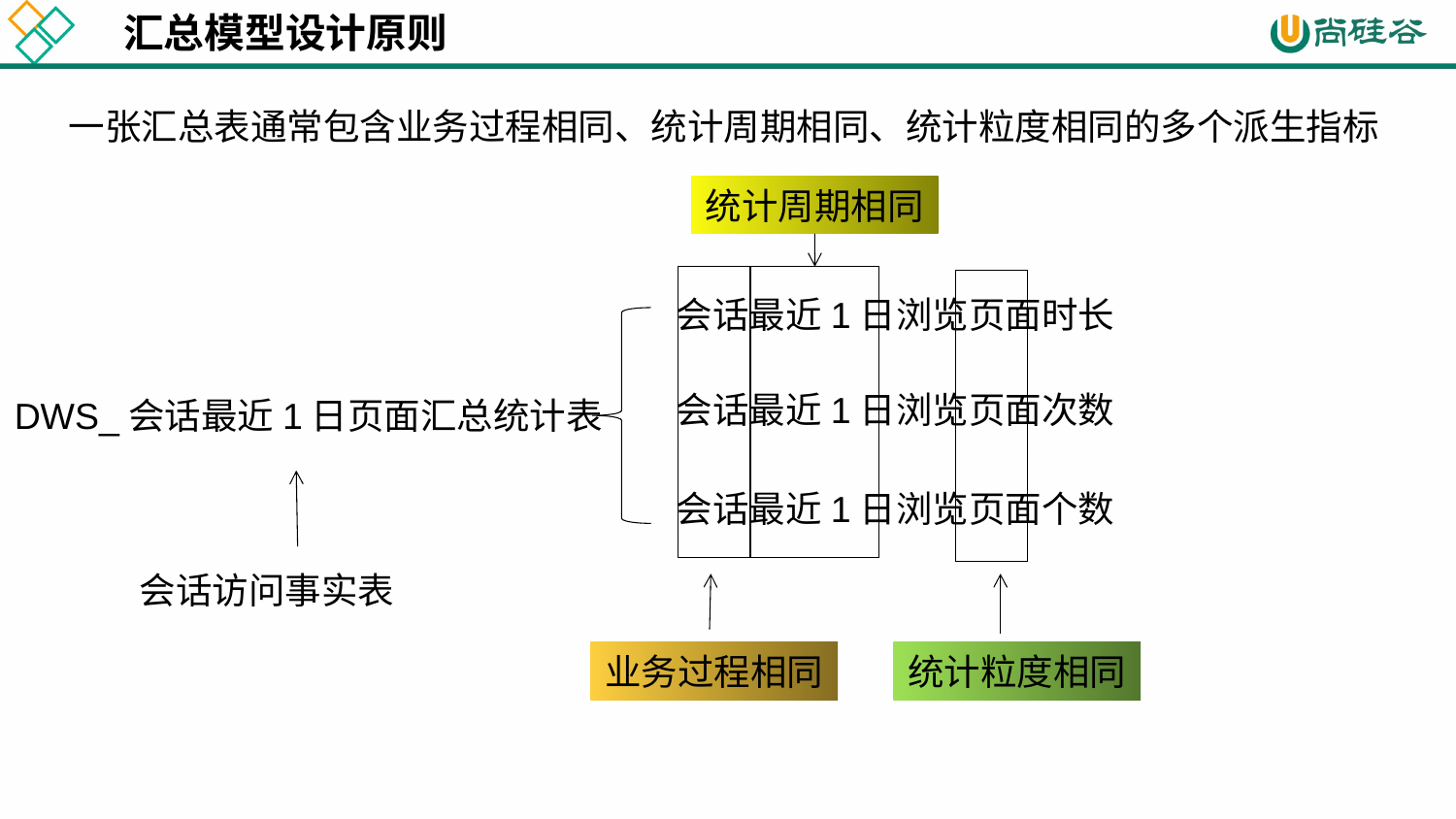

汇总模型设计原则
一张汇总表通常包含业务过程相同、统计周期相同、统计粒度相同的多个派生指标
统计周期相同

会话最近1日浏览页面时长

会话最近1日浏览页面次数
DWS_会话最近1日页面汇总统计表
会话最近1日浏览页面个数
会话访问事实表
业务过程相同
统计粒度相同